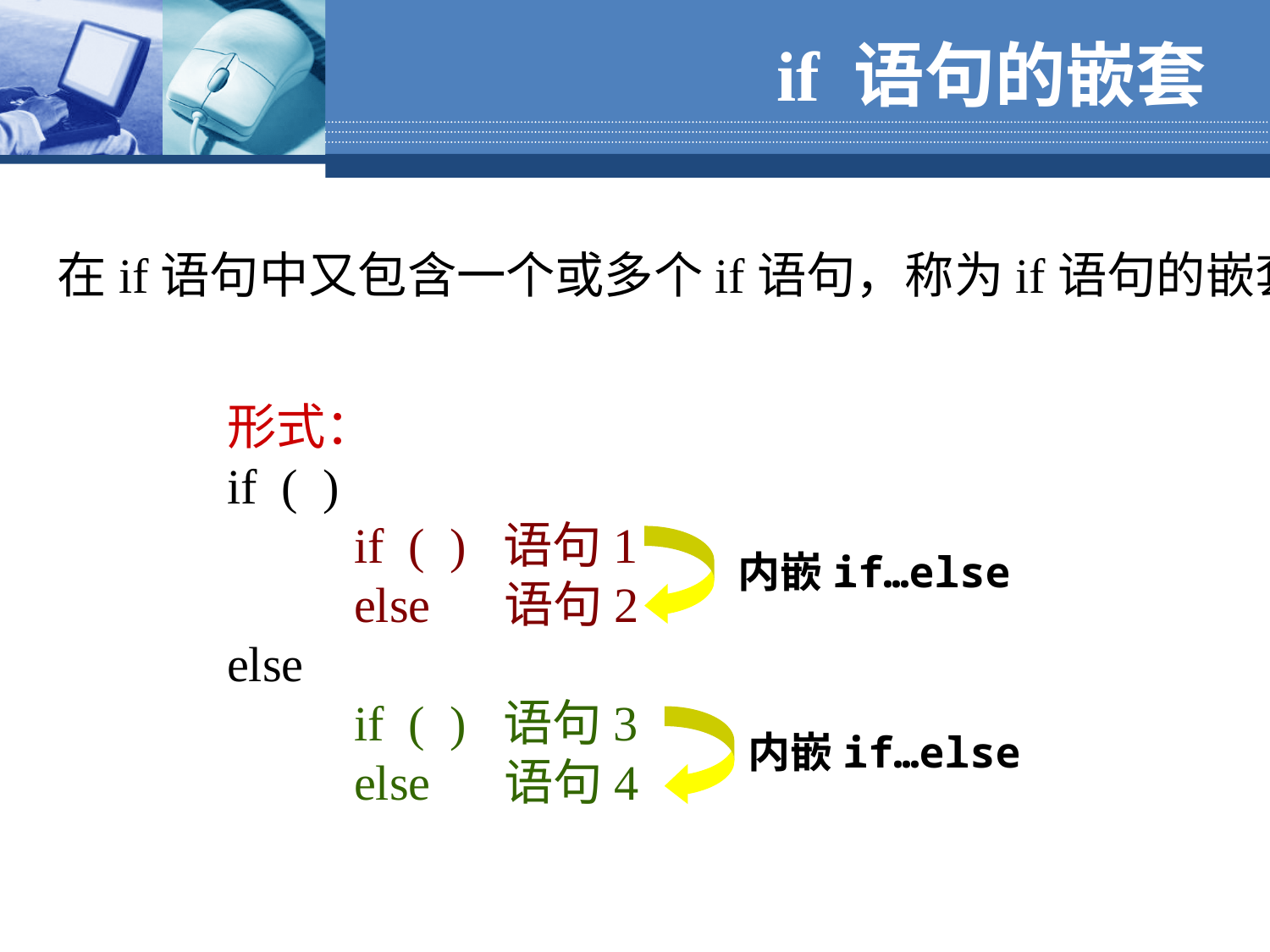

if 语句的嵌套
在if语句中又包含一个或多个if语句，称为if语句的嵌套

形式：
if  (  )
	if  (  )  语句1
	else     语句2
else
	if  (  )  语句3
	else     语句4
内嵌if…else

内嵌if…else